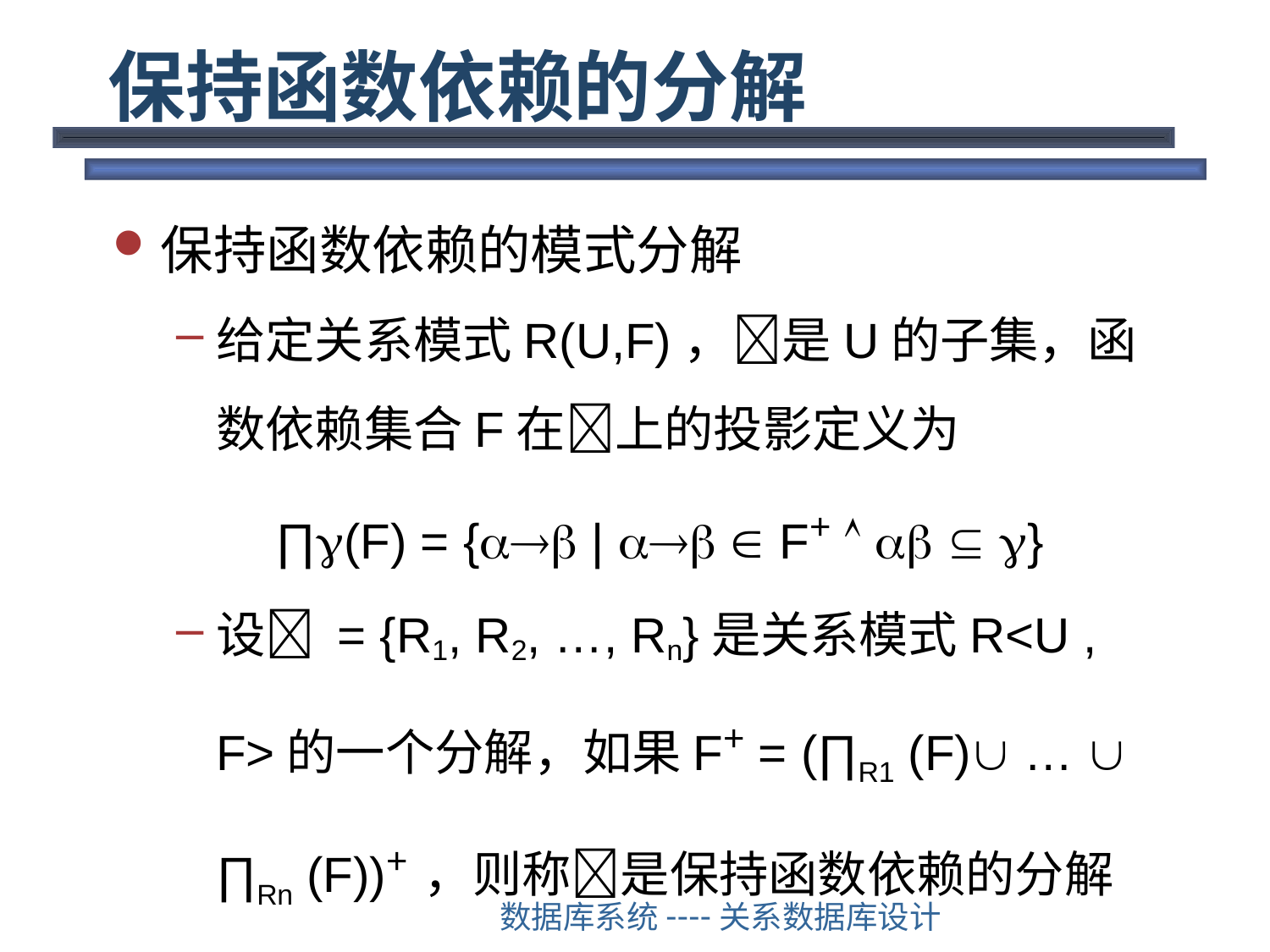

# 保持函数依赖的分解
保持函数依赖的模式分解
给定关系模式R(U,F)，γ是U的子集，函数依赖集合F在γ上的投影定义为
∏γ(F) = {α→β | α→β ∈ F+ ∧ αβ ⊆ γ}
设ρ = {R1, R2, …, Rn}是关系模式R<U , F>的一个分解，如果F+ = (∏R1 (F)∪ … ∪ ∏Rn (F))+，则称ρ是保持函数依赖的分解
数据库系统----关系数据库设计